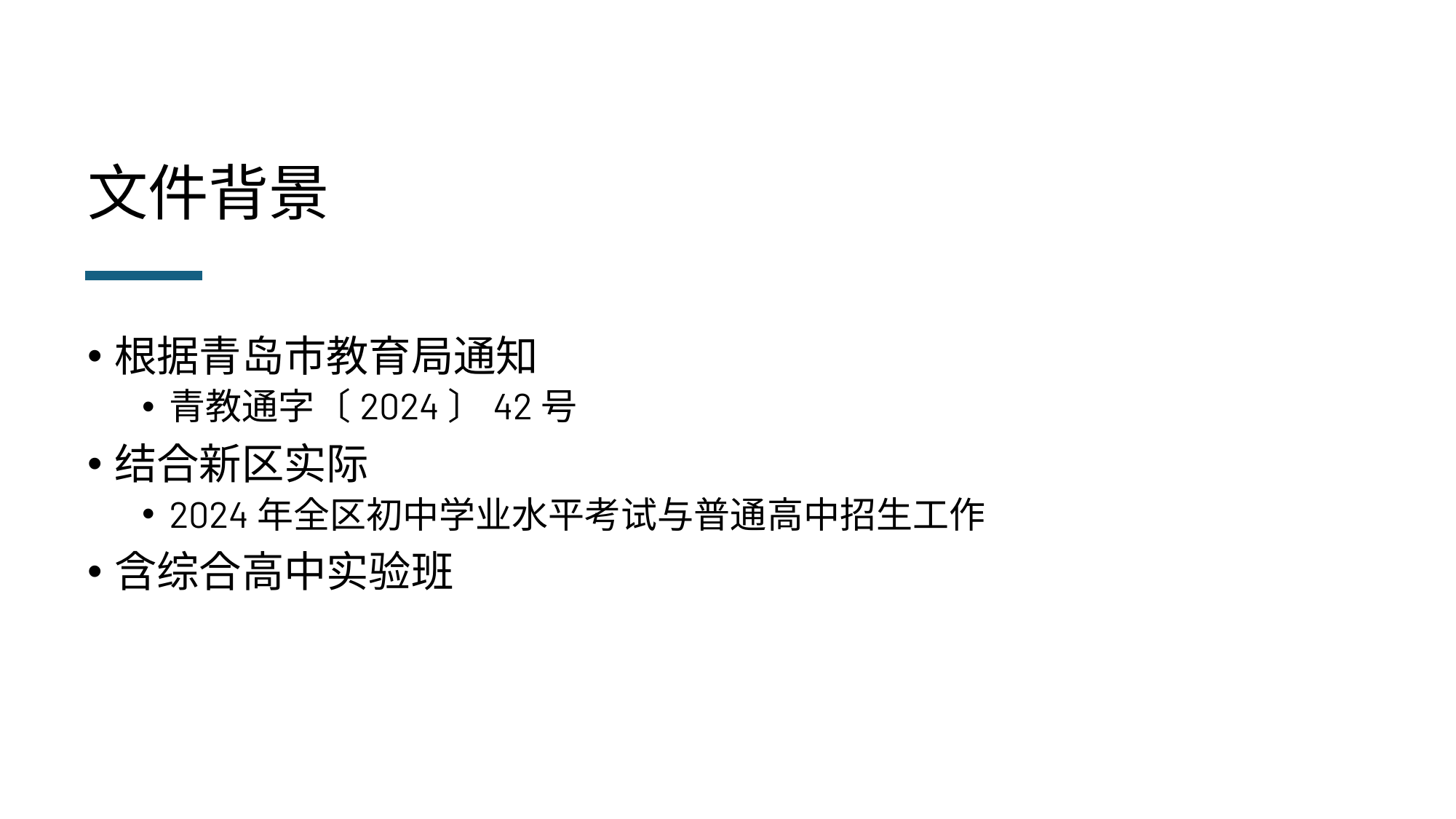

# 文件背景
根据青岛市教育局通知
青教通字〔2024〕42号
结合新区实际
2024年全区初中学业水平考试与普通高中招生工作
含综合高中实验班